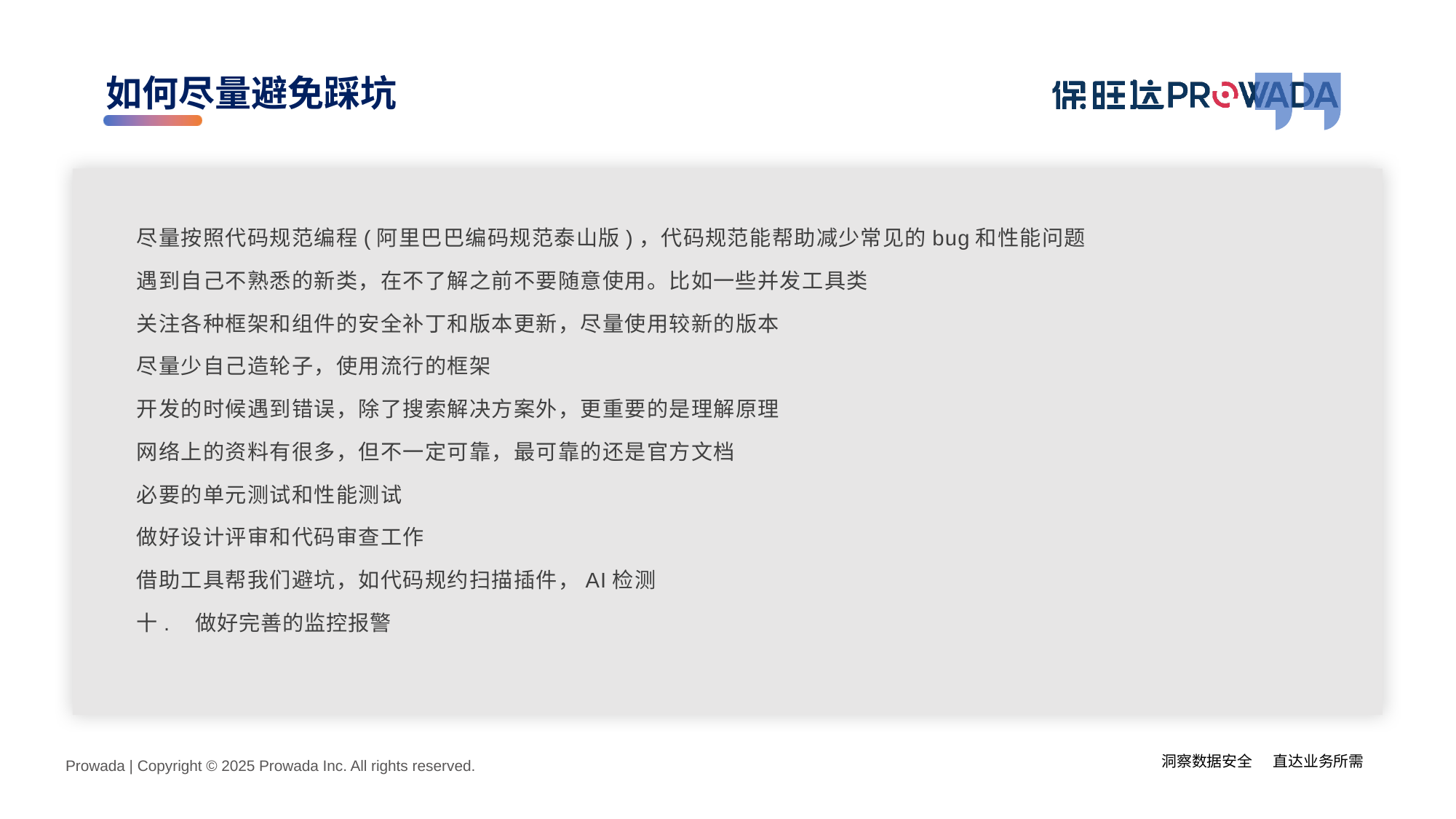

如何尽量避免踩坑

尽量按照代码规范编程(阿里巴巴编码规范泰山版)，代码规范能帮助减少常见的bug和性能问题
遇到自己不熟悉的新类，在不了解之前不要随意使用。比如一些并发工具类
关注各种框架和组件的安全补丁和版本更新，尽量使用较新的版本
尽量少自己造轮子，使用流行的框架
开发的时候遇到错误，除了搜索解决方案外，更重要的是理解原理
网络上的资料有很多，但不一定可靠，最可靠的还是官方文档
必要的单元测试和性能测试
做好设计评审和代码审查工作
借助工具帮我们避坑，如代码规约扫描插件，AI检测
十.   做好完善的监控报警